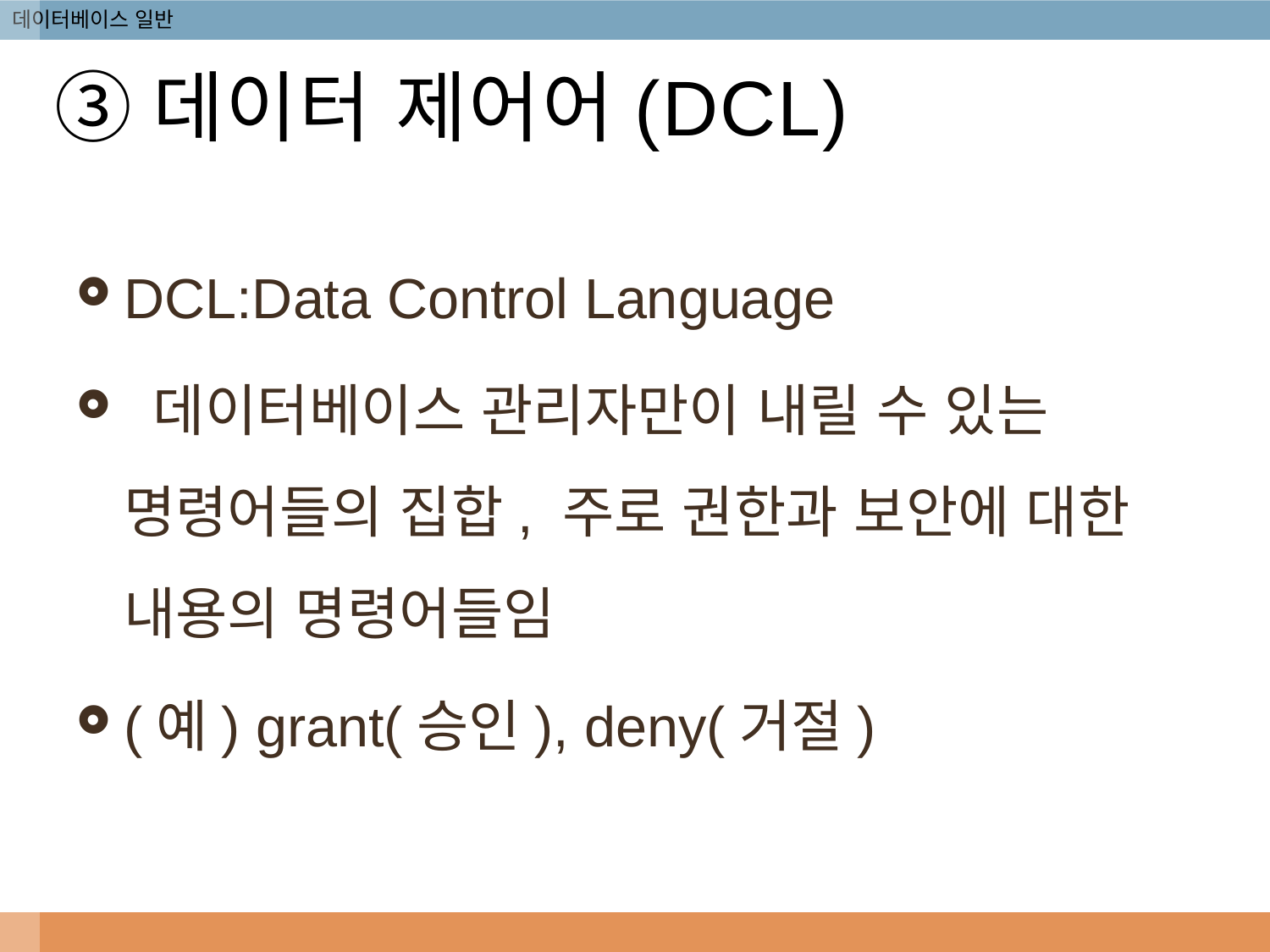

# ③데이터 제어어(DCL)
DCL:Data Control Language
 데이터베이스 관리자만이 내릴 수 있는 명령어들의 집합, 주로 권한과 보안에 대한 내용의 명령어들임
(예) grant(승인), deny(거절)